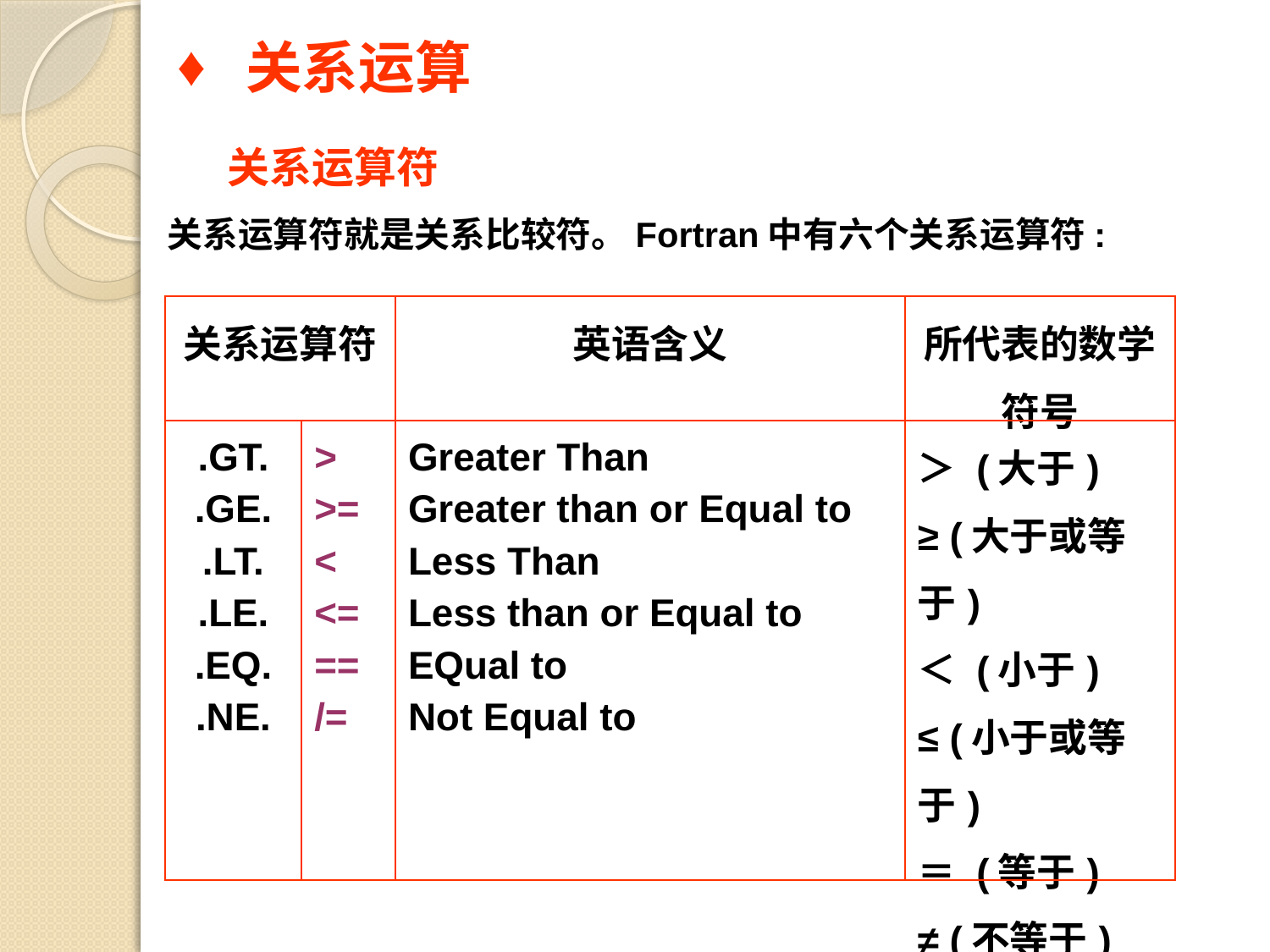

关系运算
关系运算符
关系运算符就是关系比较符。Fortran中有六个关系运算符:
| 关系运算符 |  | 英语含义 | 所代表的数学符号 |
| --- | --- | --- | --- |
| .GT. .GE. .LT. .LE. .EQ. .NE. | > >= < <= == /= | Greater Than Greater than or Equal to Less Than Less than or Equal to EQual to Not Equal to | ＞ (大于) ≥ (大于或等于) ＜ (小于) ≤ (小于或等于) ＝ (等于) ≠ (不等于) |